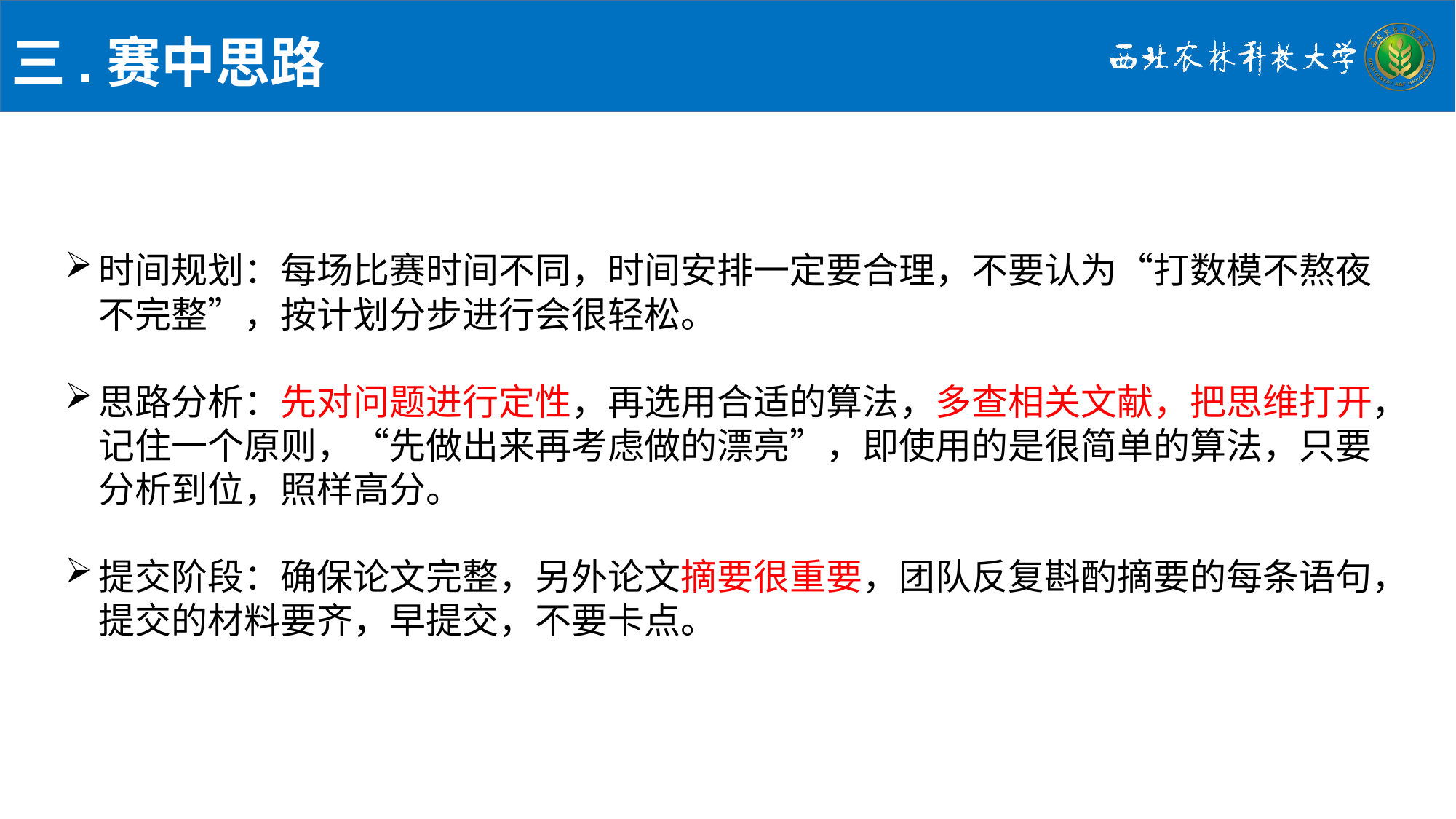

三.赛中思路
时间规划：每场比赛时间不同，时间安排一定要合理，不要认为“打数模不熬夜不完整”，按计划分步进行会很轻松。

思路分析：先对问题进行定性，再选用合适的算法，多查相关文献，把思维打开，记住一个原则，“先做出来再考虑做的漂亮”，即使用的是很简单的算法，只要分析到位，照样高分。

提交阶段：确保论文完整，另外论文摘要很重要，团队反复斟酌摘要的每条语句，提交的材料要齐，早提交，不要卡点。